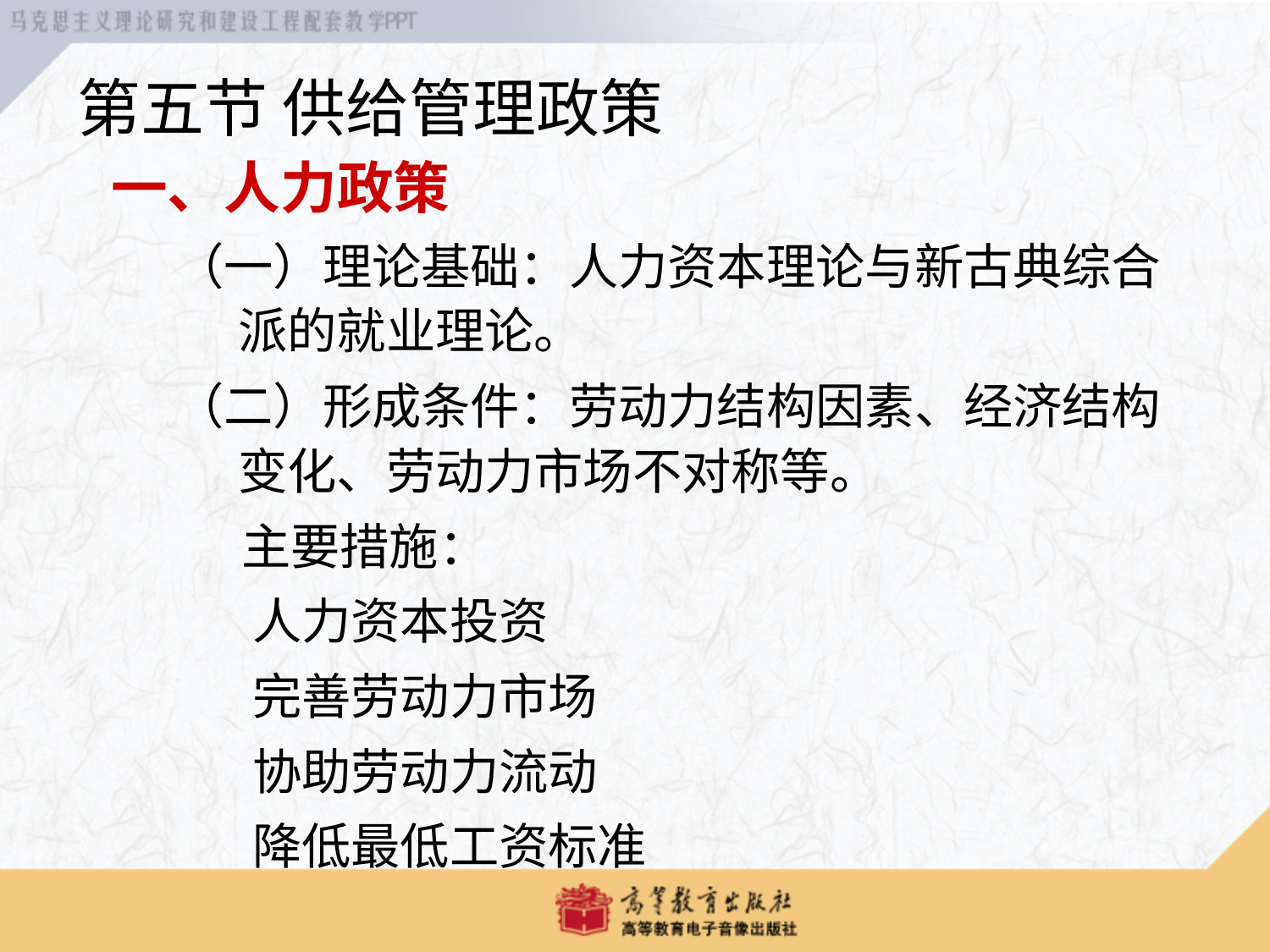

第五节 供给管理政策
一、人力政策
（一）理论基础：人力资本理论与新古典综合派的就业理论。
（二）形成条件：劳动力结构因素、经济结构变化、劳动力市场不对称等。
     主要措施：
      人力资本投资
      完善劳动力市场
      协助劳动力流动
      降低最低工资标准